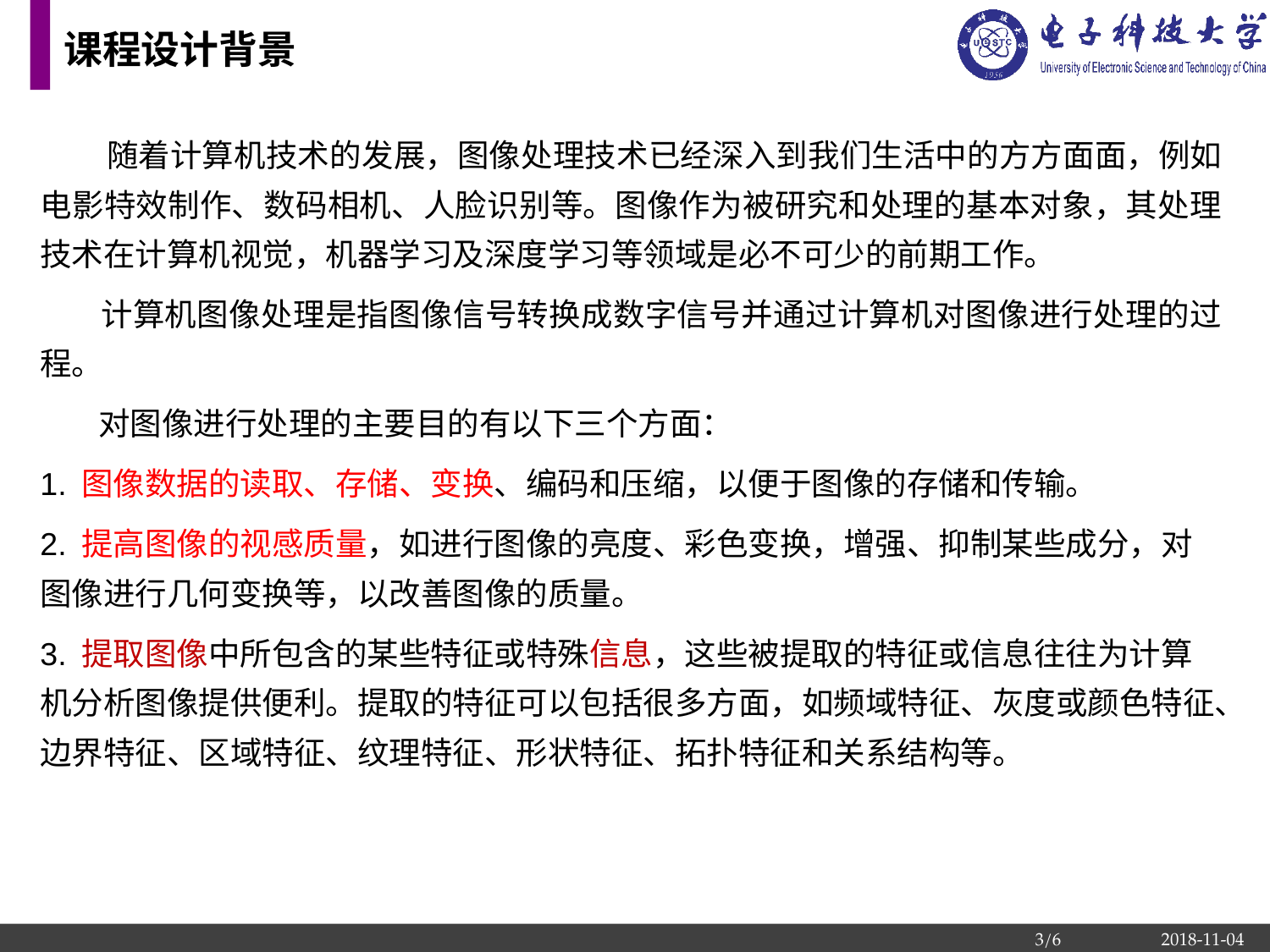

# 课程设计背景
        随着计算机技术的发展，图像处理技术已经深入到我们生活中的方方面面，例如电影特效制作、数码相机、人脸识别等。图像作为被研究和处理的基本对象，其处理技术在计算机视觉，机器学习及深度学习等领域是必不可少的前期工作。
       计算机图像处理是指图像信号转换成数字信号并通过计算机对图像进行处理的过程。
       对图像进行处理的主要目的有以下三个方面：
 图像数据的读取、存储、变换、编码和压缩，以便于图像的存储和传输。
 提高图像的视感质量，如进行图像的亮度、彩色变换，增强、抑制某些成分，对图像进行几何变换等，以改善图像的质量。
 提取图像中所包含的某些特征或特殊信息，这些被提取的特征或信息往往为计算机分析图像提供便利。提取的特征可以包括很多方面，如频域特征、灰度或颜色特征、边界特征、区域特征、纹理特征、形状特征、拓扑特征和关系结构等。
3/6
3/26